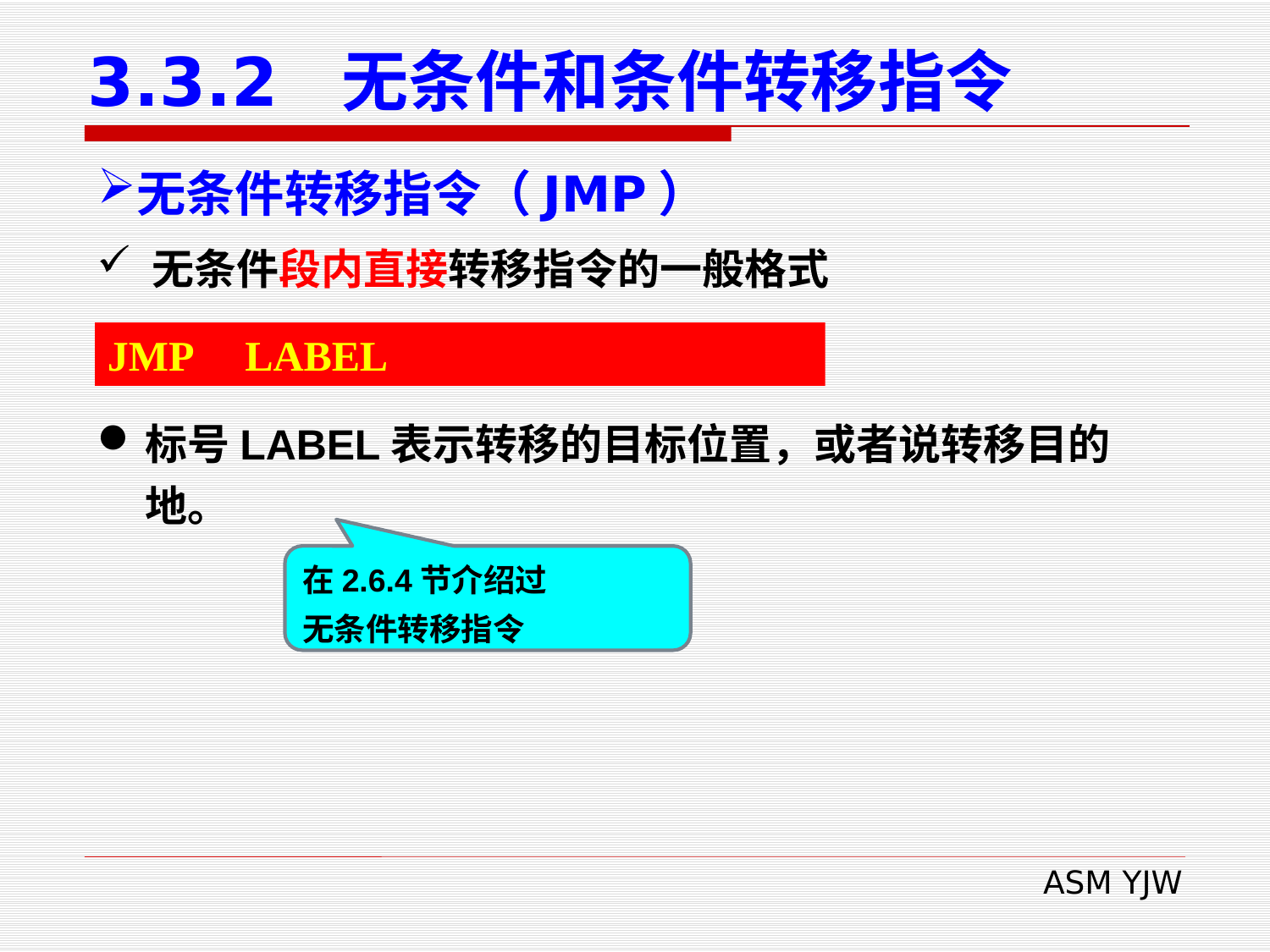

# 3.3.2  无条件和条件转移指令
无条件转移指令（JMP）
 无条件段内直接转移指令的一般格式
JMP     LABEL
标号LABEL表示转移的目标位置，或者说转移目的地。
在2.6.4节介绍过
无条件转移指令